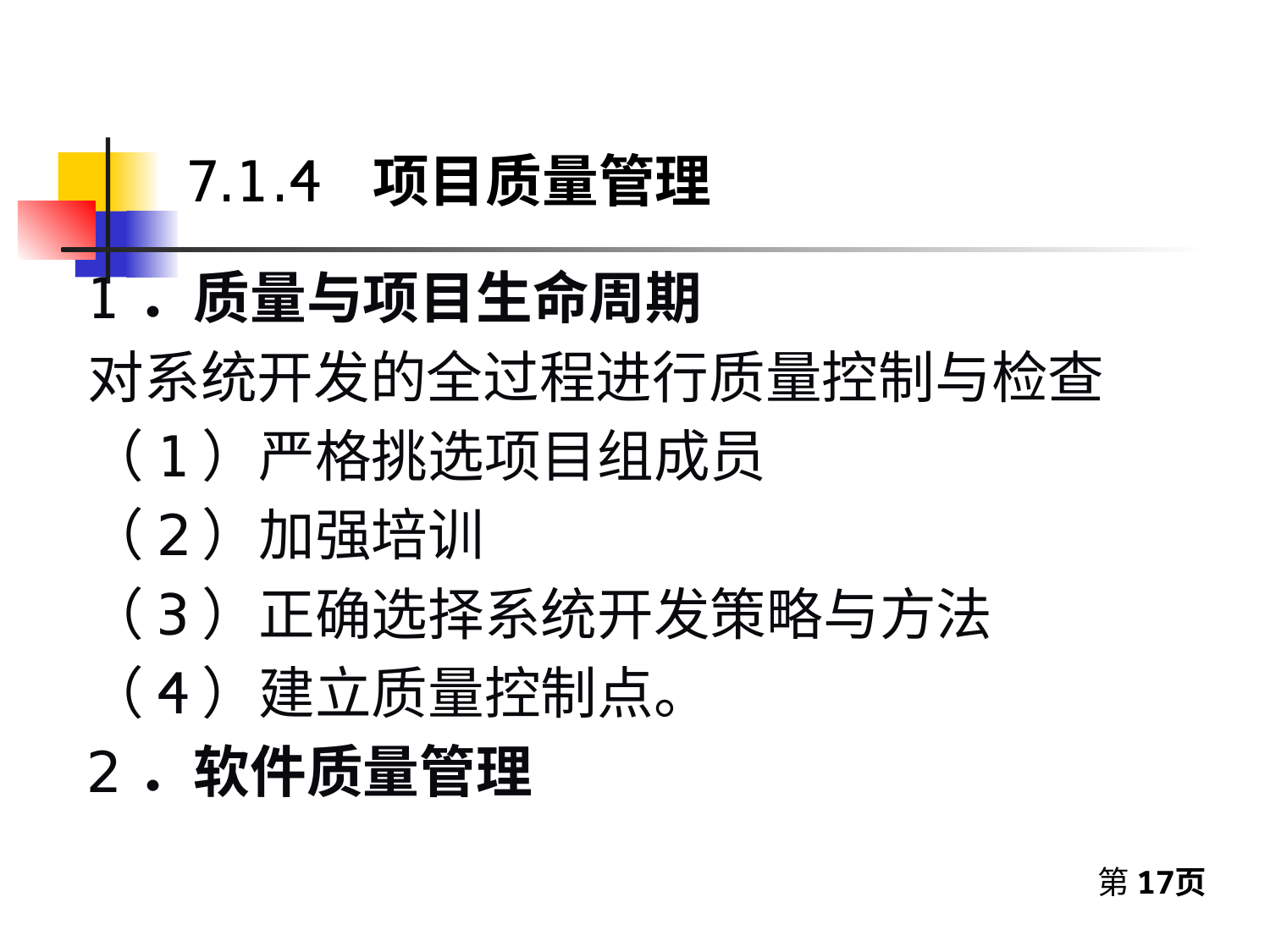

7.1.4  项目质量管理
1．质量与项目生命周期
对系统开发的全过程进行质量控制与检查
（1）严格挑选项目组成员
（2）加强培训
（3）正确选择系统开发策略与方法
（4）建立质量控制点。
2．软件质量管理